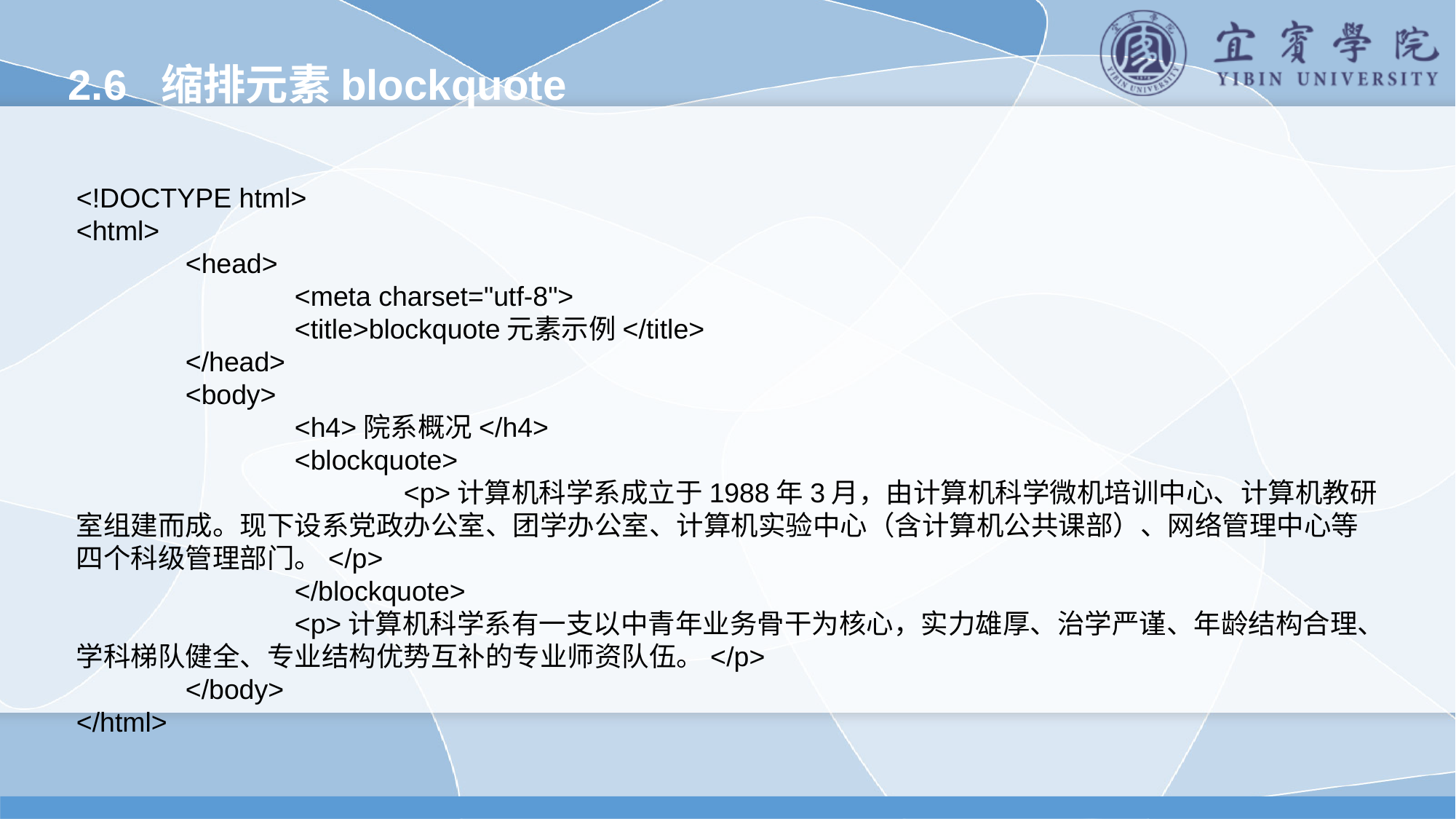

2.6  缩排元素blockquote
<!DOCTYPE html>
<html>
	<head>
		<meta charset="utf-8">
		<title>blockquote元素示例</title>
	</head>
	<body>
		<h4>院系概况</h4>
		<blockquote>
			<p>计算机科学系成立于1988年3月，由计算机科学微机培训中心、计算机教研室组建而成。现下设系党政办公室、团学办公室、计算机实验中心（含计算机公共课部）、网络管理中心等四个科级管理部门。</p>
		</blockquote>
		<p>计算机科学系有一支以中青年业务骨干为核心，实力雄厚、治学严谨、年龄结构合理、学科梯队健全、专业结构优势互补的专业师资队伍。</p>
	</body>
</html>